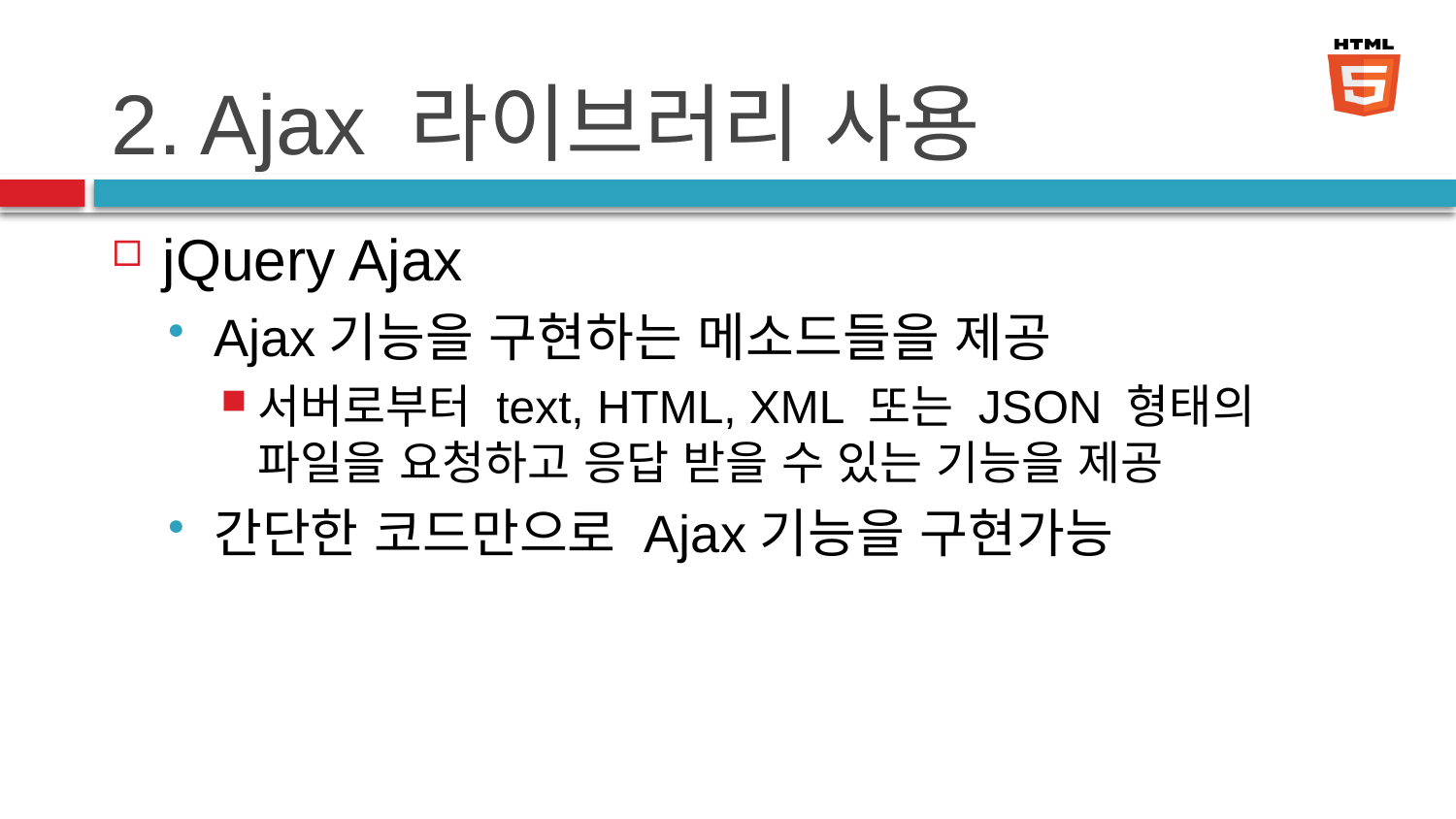

# 2. Ajax 라이브러리 사용
jQuery Ajax
Ajax기능을 구현하는 메소드들을 제공
서버로부터 text, HTML, XML 또는 JSON 형태의 파일을 요청하고 응답 받을 수 있는 기능을 제공
간단한 코드만으로 Ajax기능을 구현가능